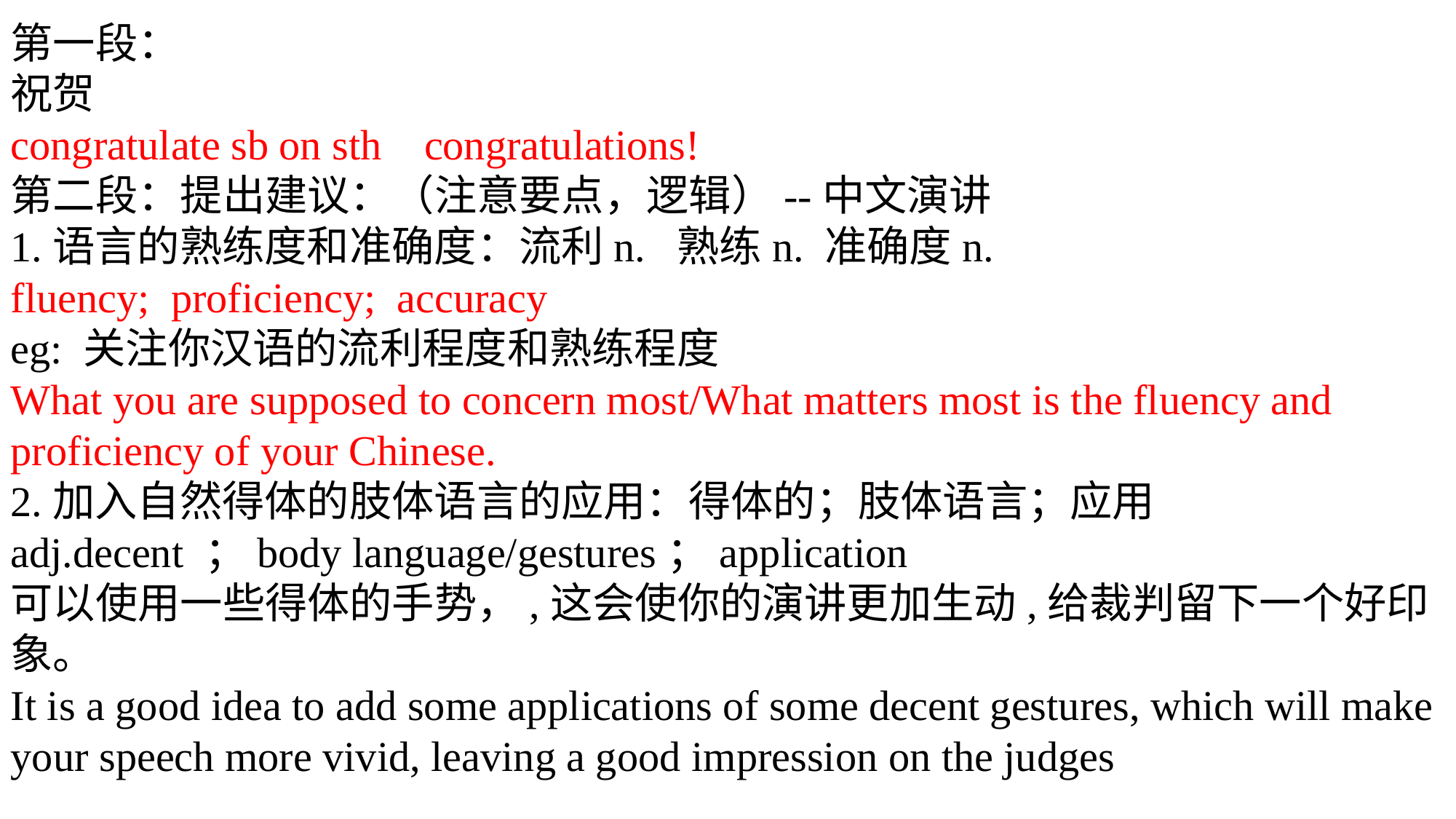

第一段：
祝贺
congratulate sb on sth    congratulations!
第二段：提出建议：（注意要点，逻辑）--中文演讲
1.语言的熟练度和准确度：流利n.  熟练n. 准确度n.
fluency;  proficiency;  accuracy
eg: 关注你汉语的流利程度和熟练程度
What you are supposed to concern most/What matters most is the fluency and proficiency of your Chinese.
2.加入自然得体的肢体语言的应用：得体的；肢体语言；应用
adj.decent ；body language/gestures；application
可以使用一些得体的手势，,这会使你的演讲更加生动,给裁判留下一个好印象。
It is a good idea to add some applications of some decent gestures, which will make your speech more vivid, leaving a good impression on the judges